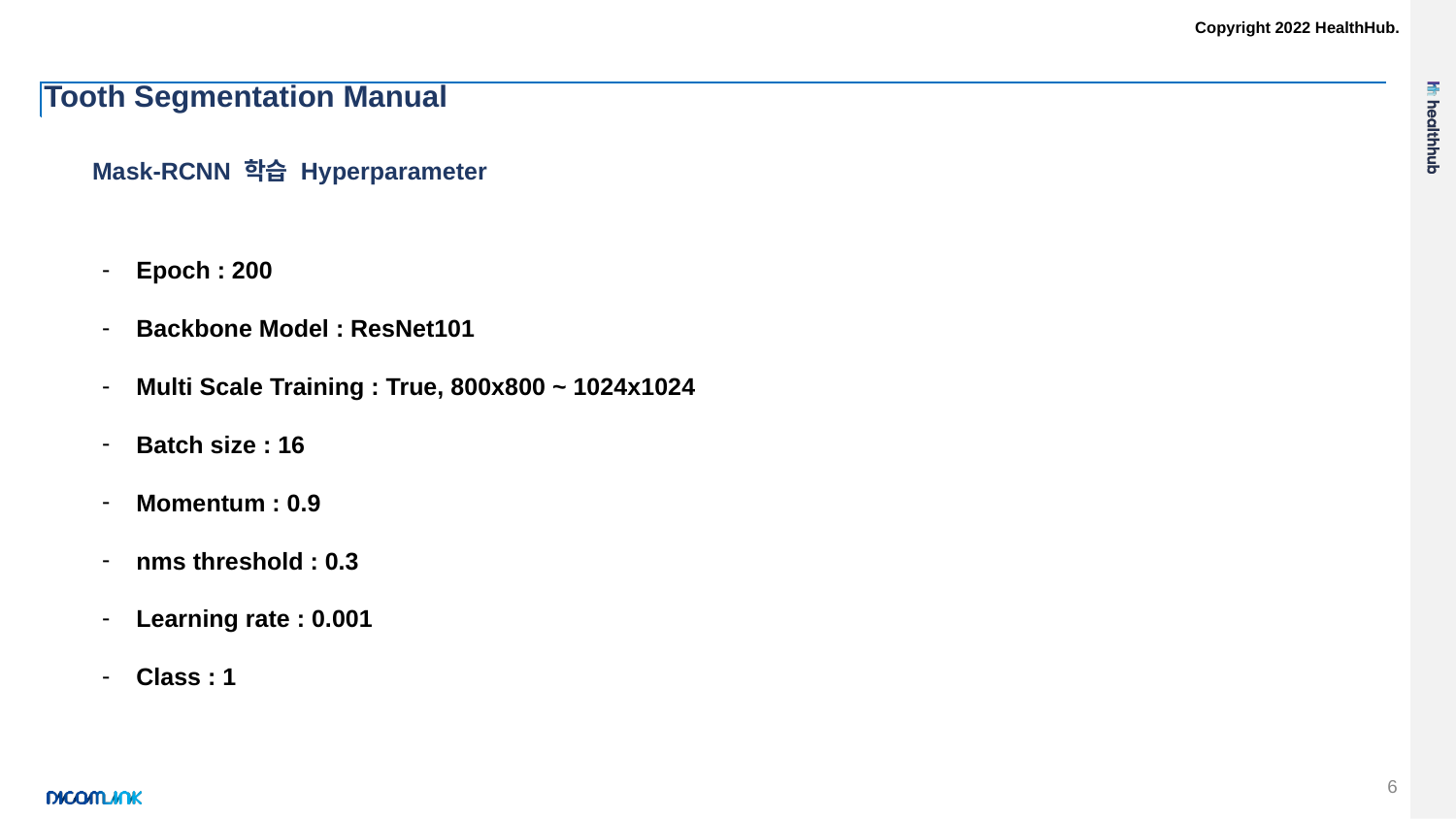

# Tooth Segmentation Manual
Mask-RCNN 학습 Hyperparameter

Epoch : 200
Backbone Model : ResNet101
Multi Scale Training : True, 800x800 ~ 1024x1024
Batch size : 16
Momentum : 0.9
nms threshold : 0.3
Learning rate : 0.001
Class : 1

6